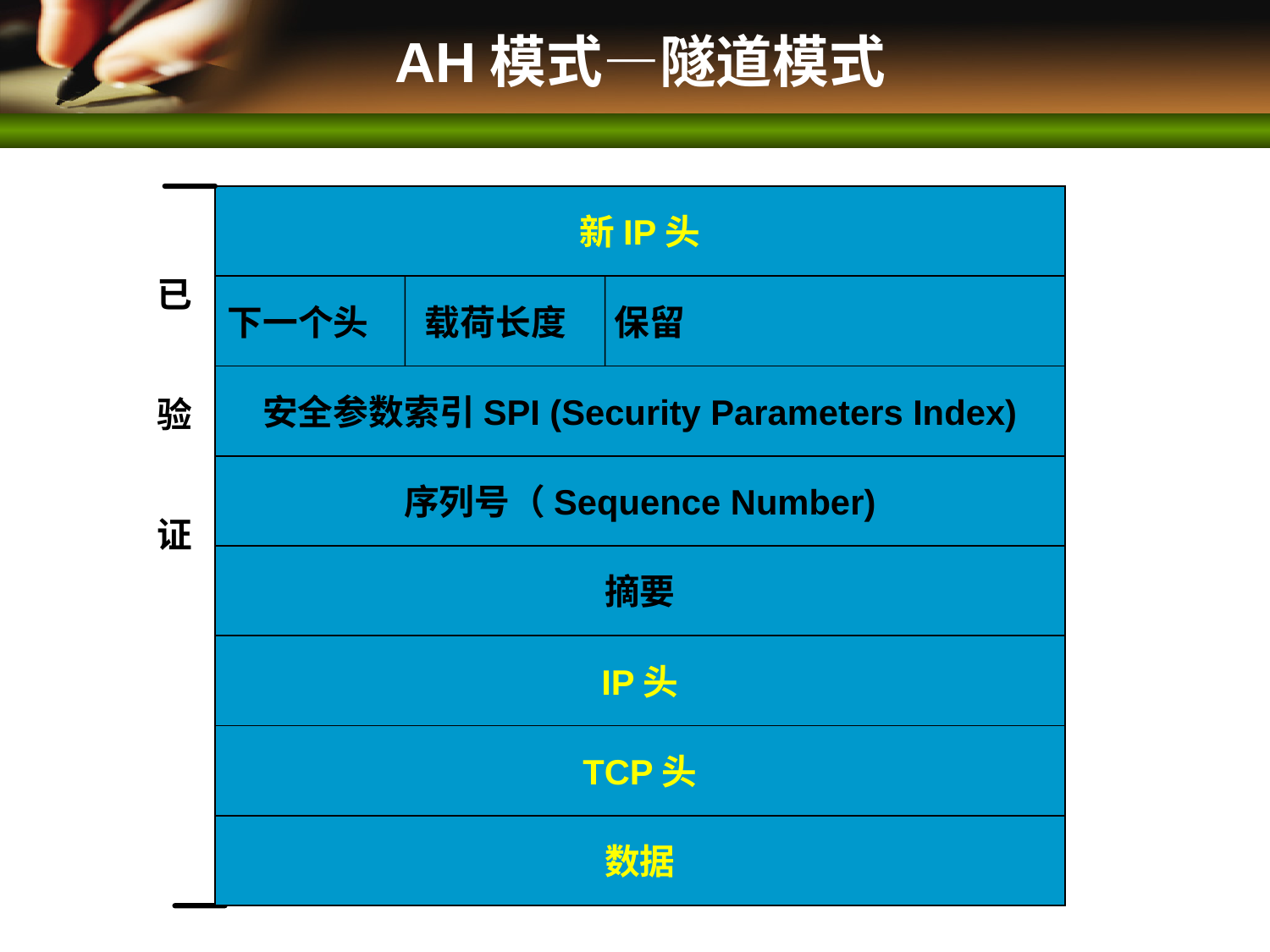

# AH模式—隧道模式

新IP头

已

验

证
下一个头       载荷长度      保留

安全参数索引SPI (Security Parameters Index)
序列号（Sequence Number)
摘要
IP头
TCP头
数据